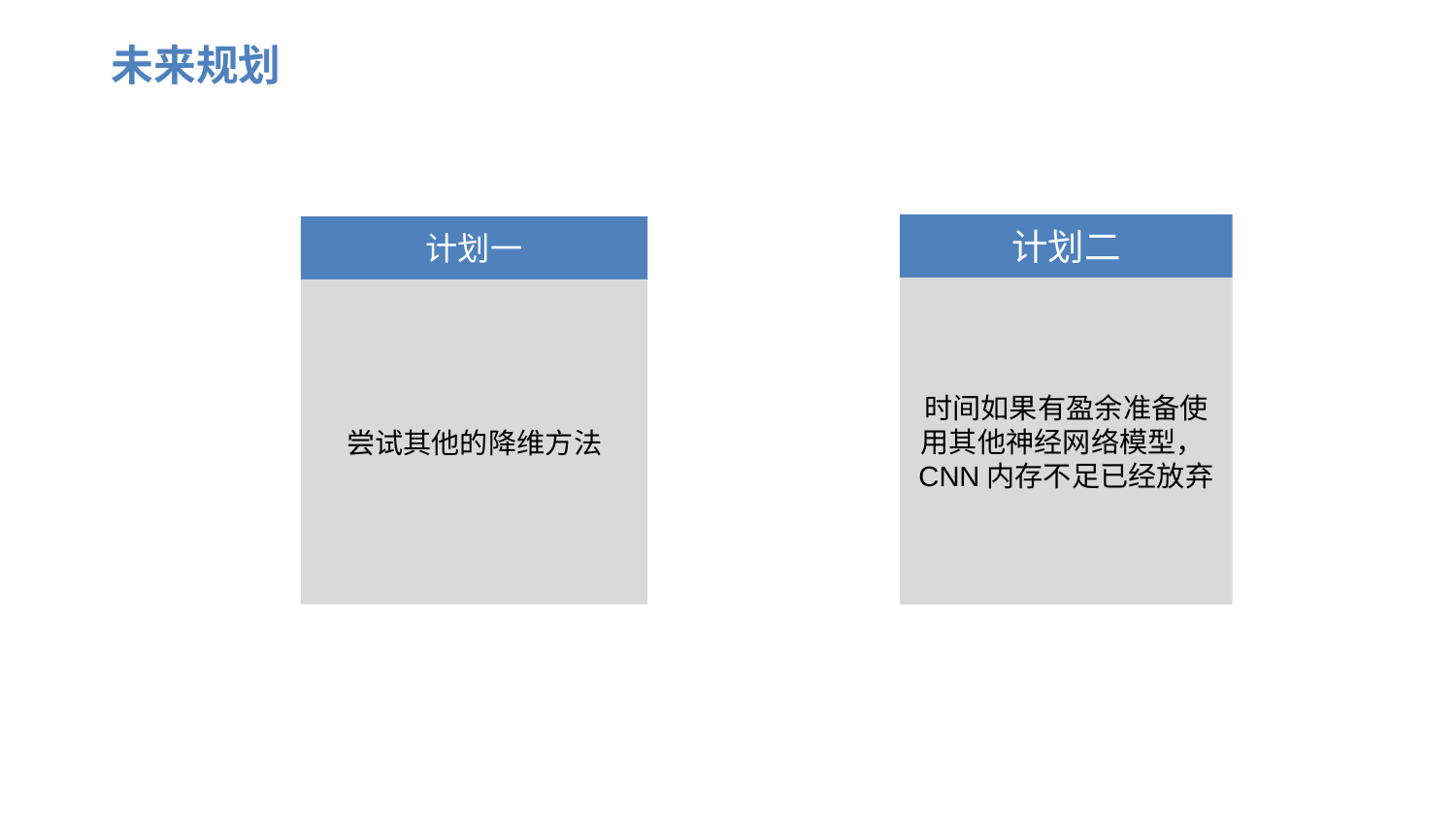

未来规划
计划二
时间如果有盈余准备使用其他神经网络模型，CNN内存不足已经放弃
计划一
尝试其他的降维方法
计划二
计划一